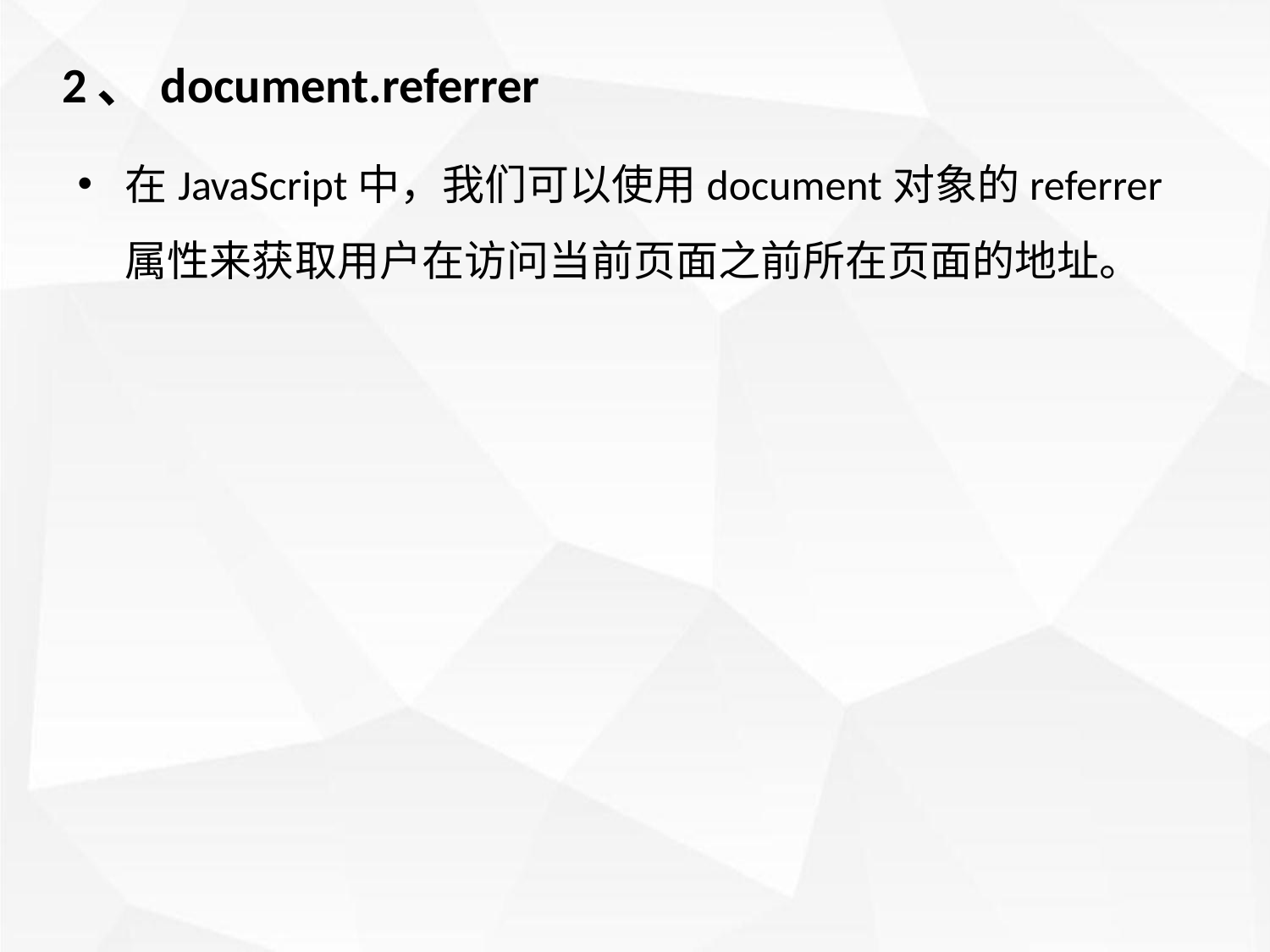

2、document.referrer
在JavaScript中，我们可以使用document对象的referrer属性来获取用户在访问当前页面之前所在页面的地址。